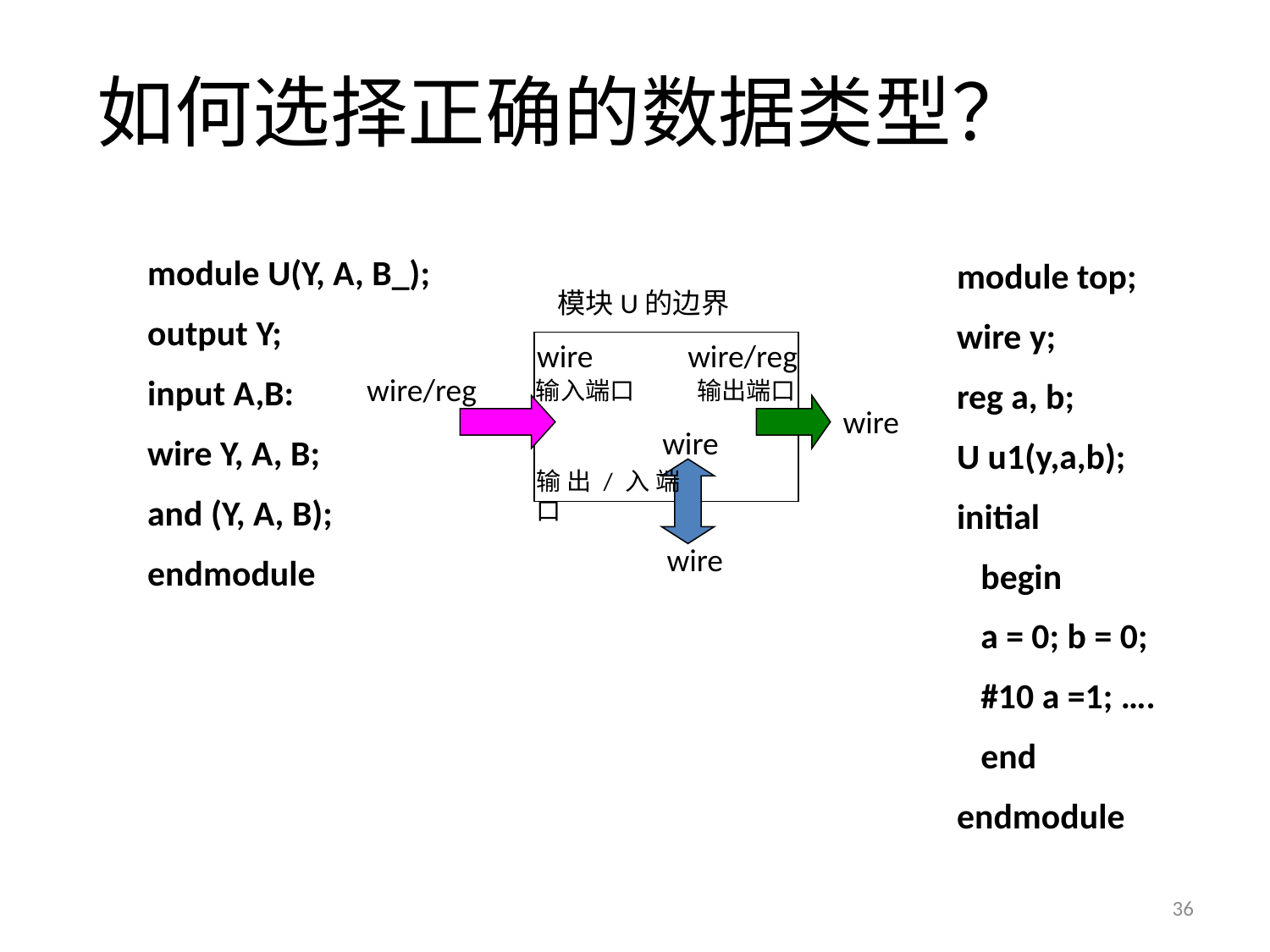

如何选择正确的数据类型？
module U(Y, A, B_);
output Y;
input A,B:
wire Y, A, B;
and (Y, A, B);
endmodule
module top;
wire y;
reg a, b;
U u1(y,a,b);
initial
   begin
   a = 0; b = 0;
   #10 a =1; ….
   end
endmodule
模块U的边界
wire
wire/reg

wire/reg
输入端口
输出端口

wire
wire
输出/入端口

wire
36